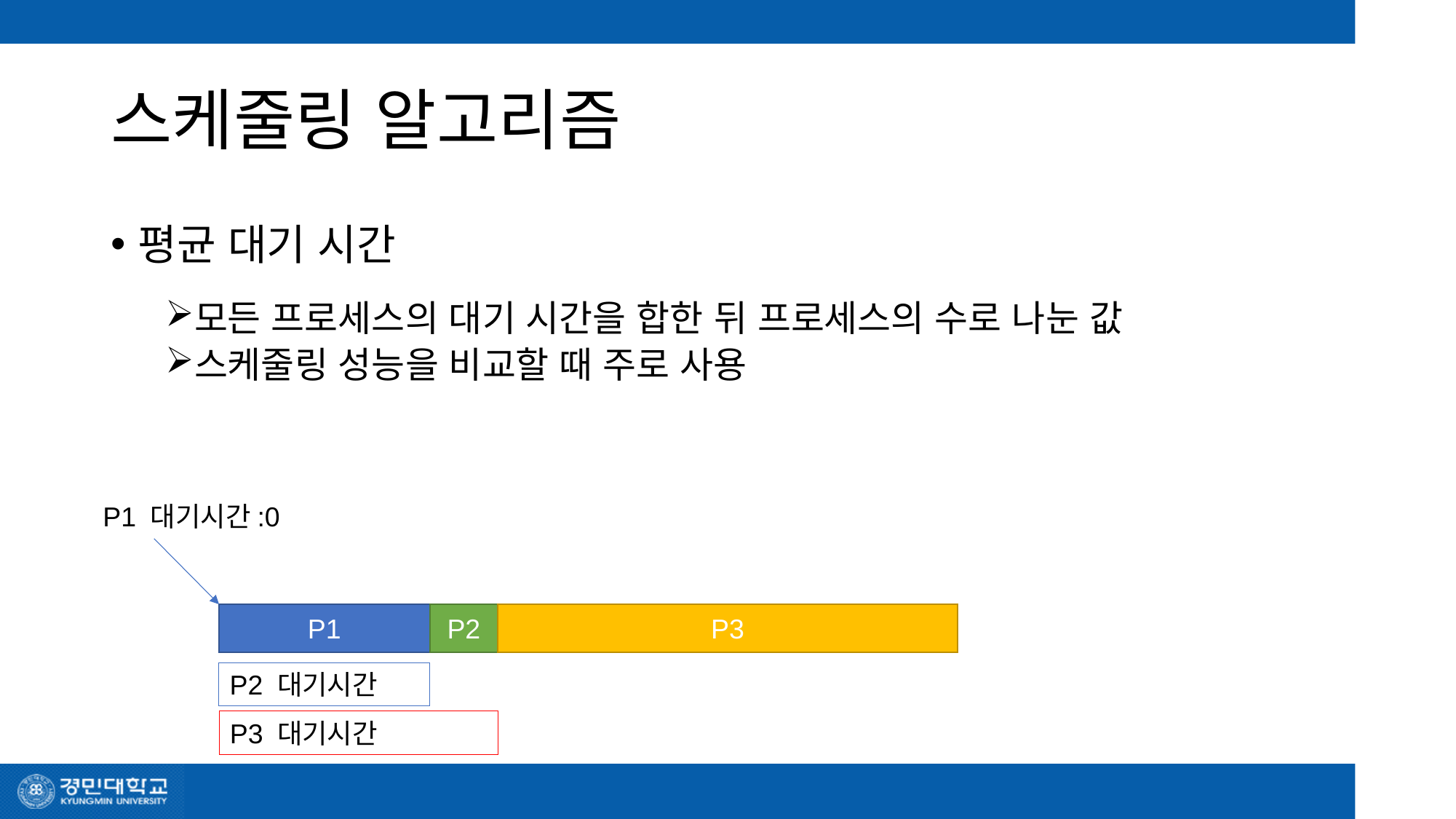

# 스케줄링 알고리즘
평균 대기 시간

모든 프로세스의 대기 시간을 합한 뒤 프로세스의 수로 나눈 값
스케줄링 성능을 비교할 때 주로 사용

P1 대기시간:0
P1
P2
P3
P2 대기시간
P3 대기시간